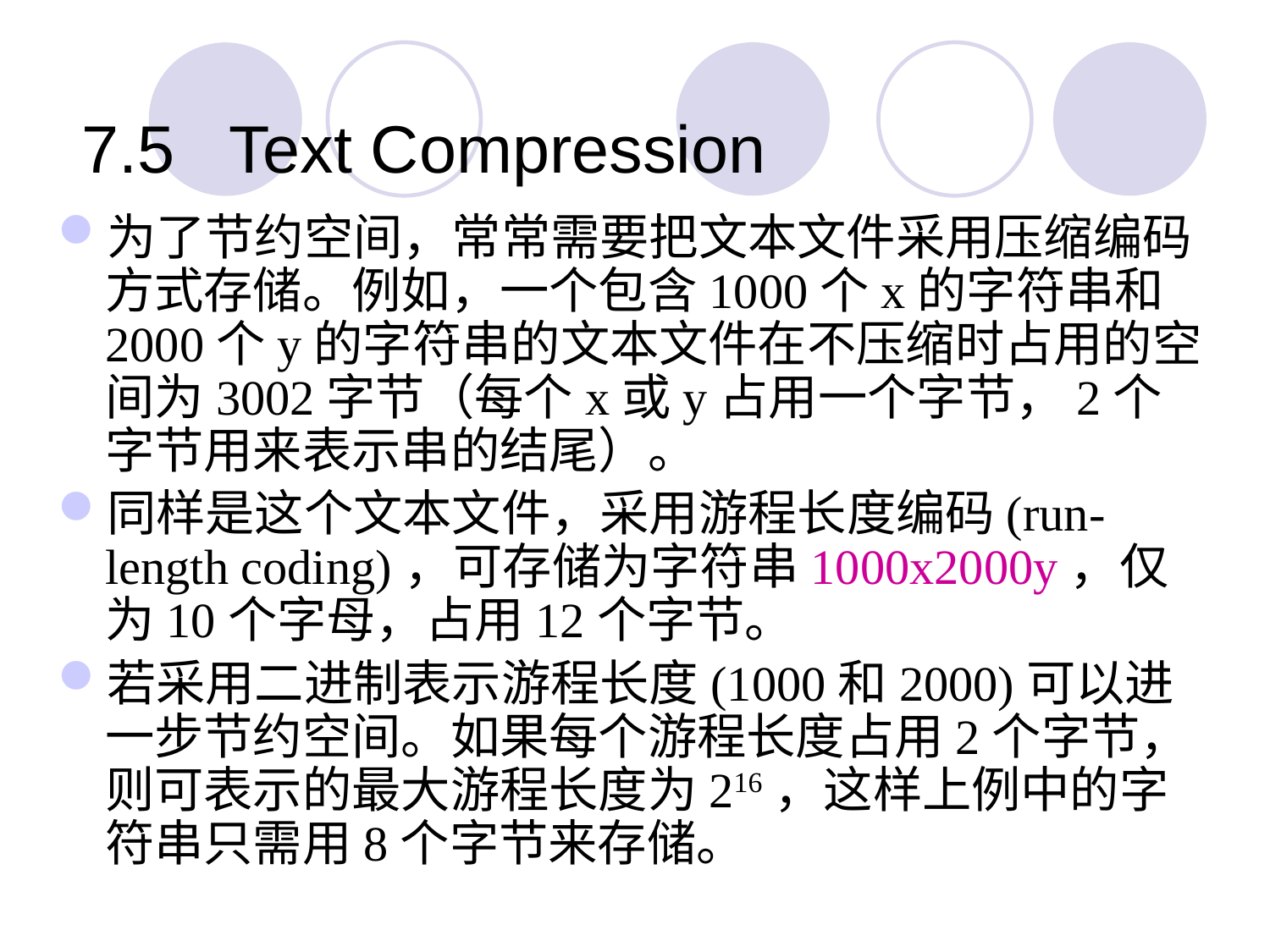

86
7.5   Text Compression

为了节约空间，常常需要把文本文件采用压缩编码方式存储。例如，一个包含1000个x的字符串和2000个y的字符串的文本文件在不压缩时占用的空间为3002字节（每个x或y占用一个字节，2个字节用来表示串的结尾）。
同样是这个文本文件，采用游程长度编码(run-length coding)，可存储为字符串1000x2000y，仅为10个字母，占用12个字节。
若采用二进制表示游程长度(1000和2000)可以进一步节约空间。如果每个游程长度占用2个字节，则可表示的最大游程长度为216，这样上例中的字符串只需用8个字节来存储。